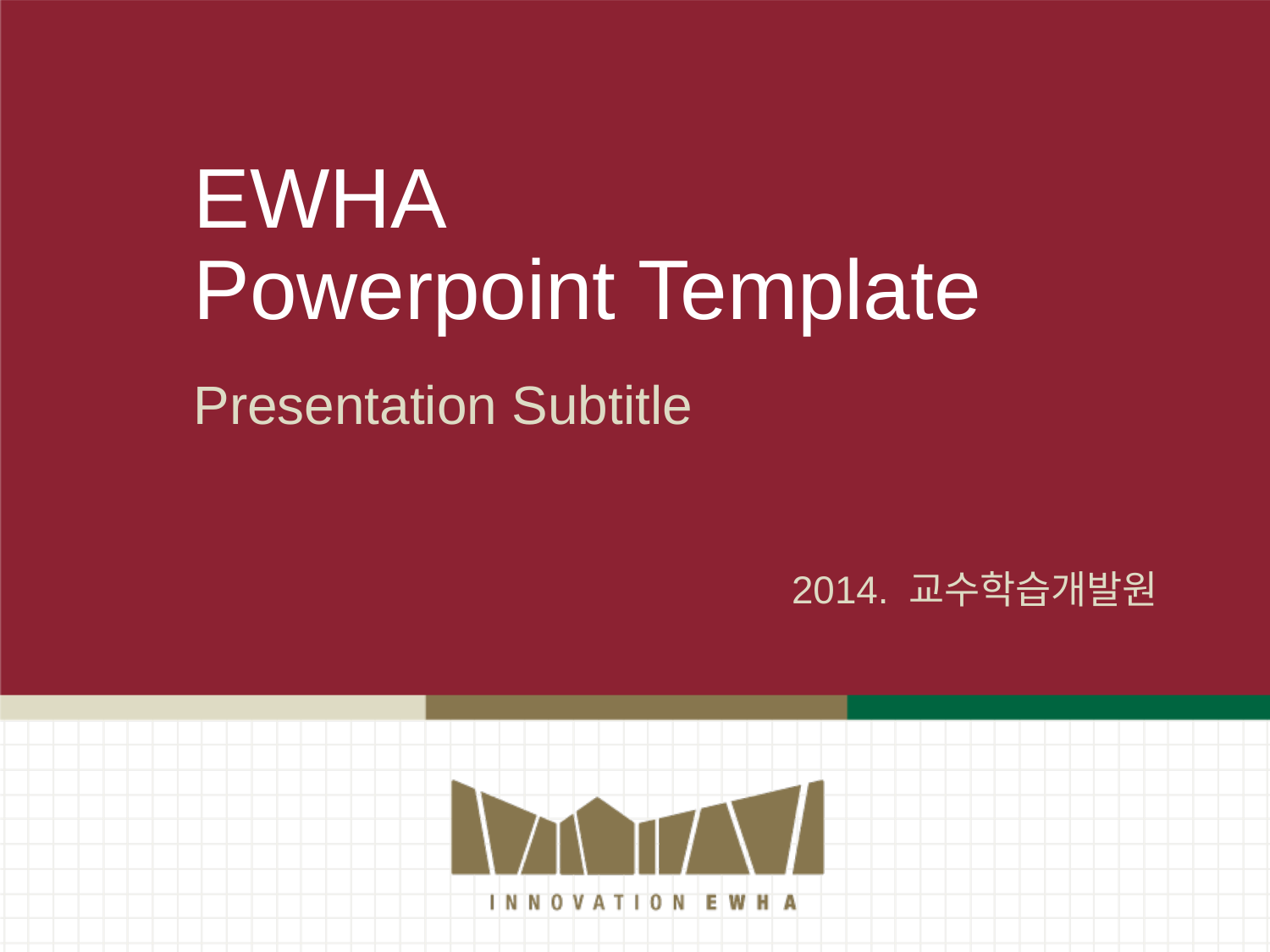

# EWHA Powerpoint Template
Presentation Subtitle
2014. 교수학습개발원